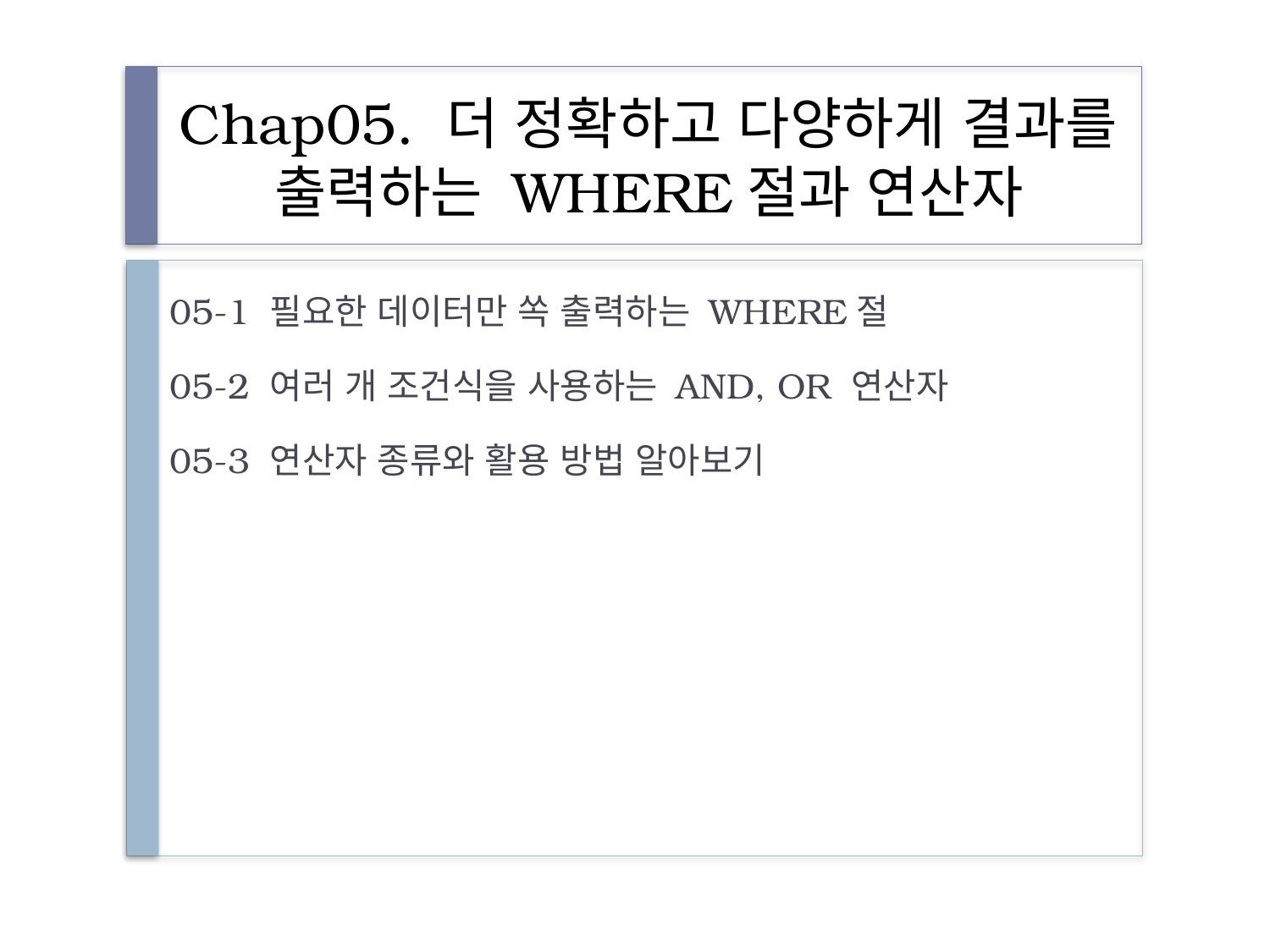

# Chap05. 더 정확하고 다양하게 결과를 출력하는 WHERE절과 연산자
05-1 필요한 데이터만 쏙 출력하는 WHERE절
05-2 여러 개 조건식을 사용하는 AND, OR 연산자
05-3 연산자 종류와 활용 방법 알아보기